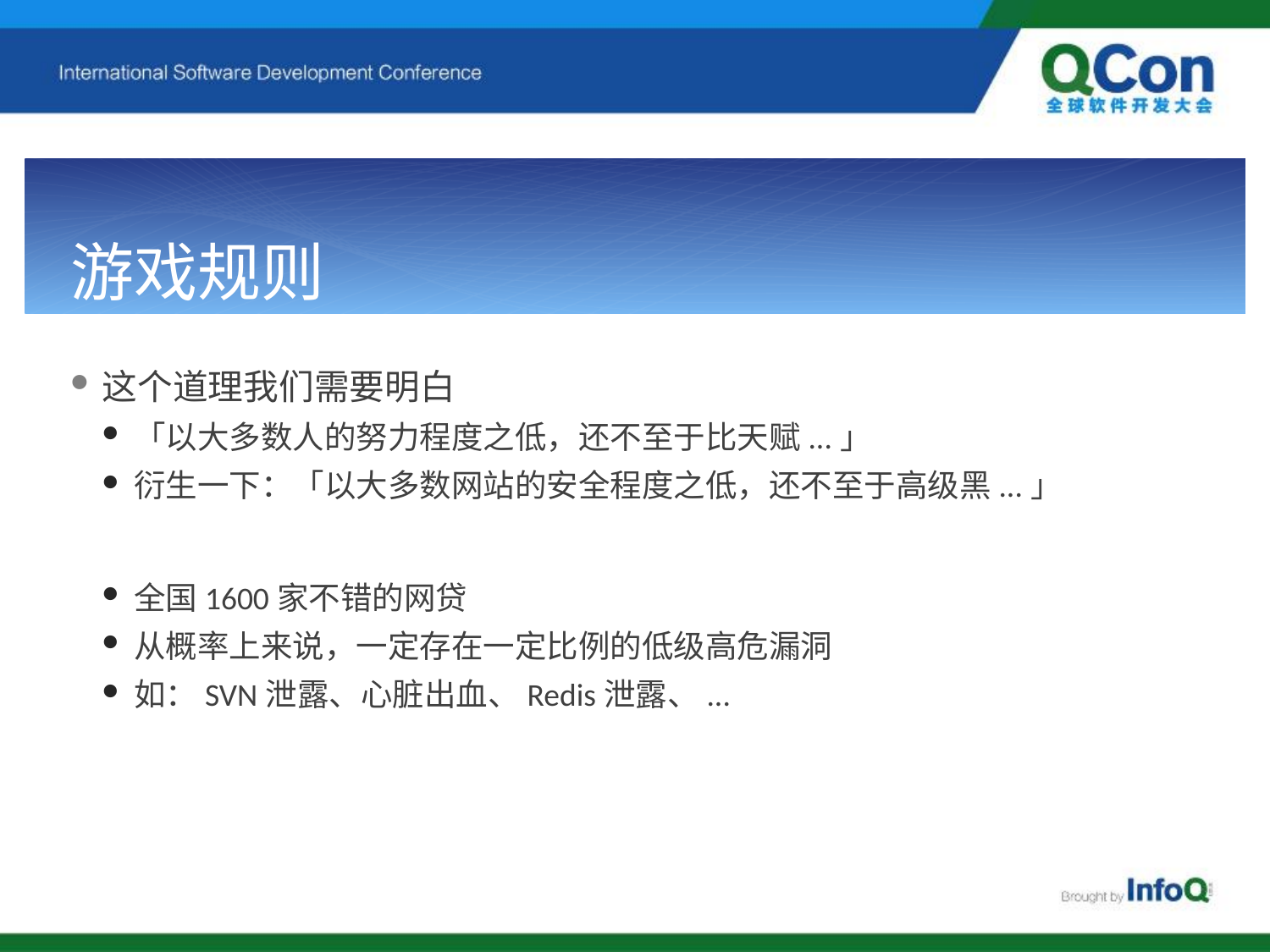

# 游戏规则
这个道理我们需要明白
「以大多数人的努力程度之低，还不至于比天赋...」
衍生一下：「以大多数网站的安全程度之低，还不至于高级黑...」

全国1600家不错的网贷
从概率上来说，一定存在一定比例的低级高危漏洞
如：SVN泄露、心脏出血、Redis泄露、...